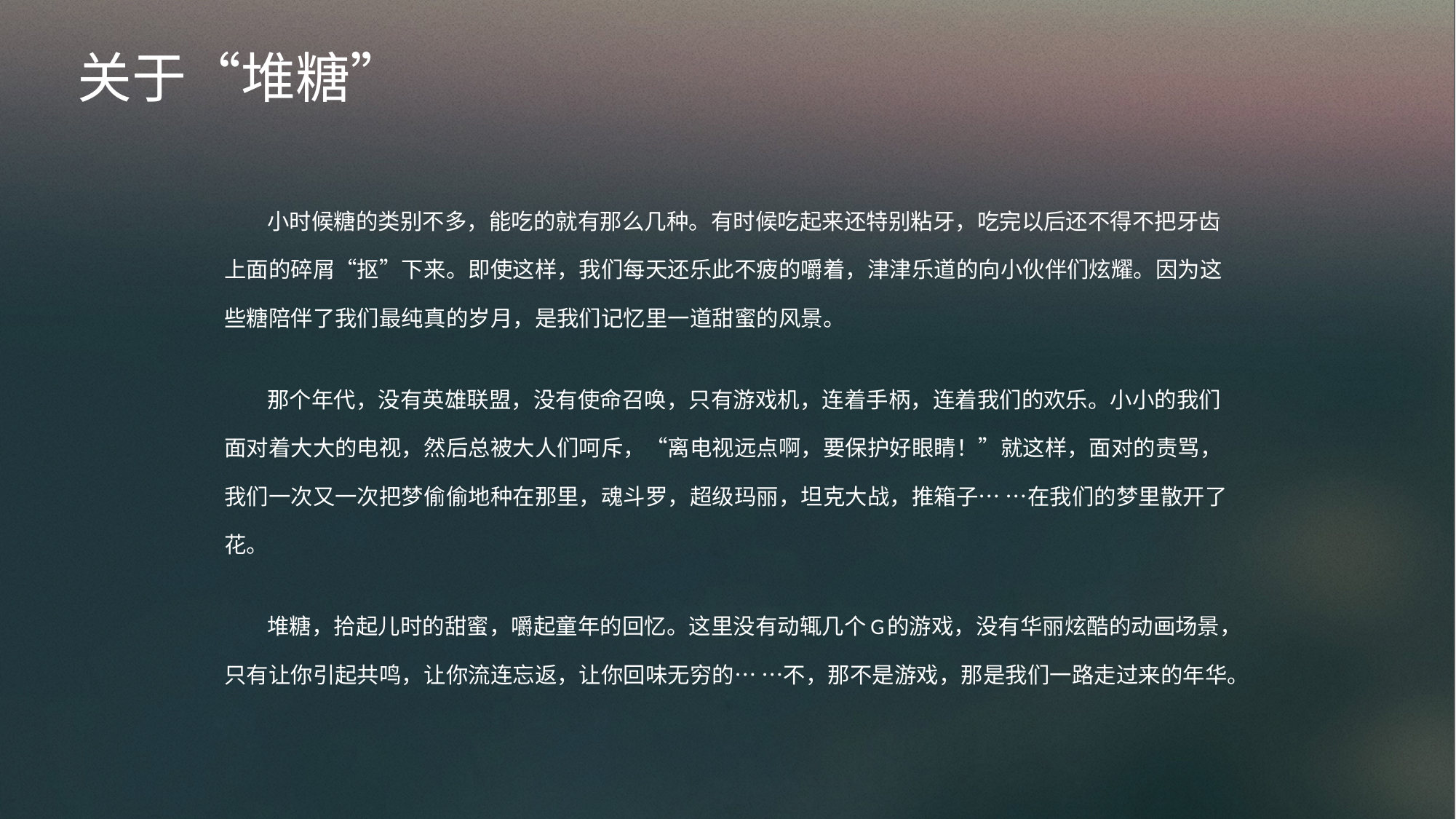

# 关于“堆糖”
        小时候糖的类别不多，能吃的就有那么几种。有时候吃起来还特别粘牙，吃完以后还不得不把牙齿上面的碎屑“抠”下来。即使这样，我们每天还乐此不疲的嚼着，津津乐道的向小伙伴们炫耀。因为这些糖陪伴了我们最纯真的岁月，是我们记忆里一道甜蜜的风景。

        那个年代，没有英雄联盟，没有使命召唤，只有游戏机，连着手柄，连着我们的欢乐。小小的我们面对着大大的电视，然后总被大人们呵斥，“离电视远点啊，要保护好眼睛！”就这样，面对的责骂，我们一次又一次把梦偷偷地种在那里，魂斗罗，超级玛丽，坦克大战，推箱子… …在我们的梦里散开了花。

        堆糖，拾起儿时的甜蜜，嚼起童年的回忆。这里没有动辄几个G的游戏，没有华丽炫酷的动画场景，只有让你引起共鸣，让你流连忘返，让你回味无穷的… …不，那不是游戏，那是我们一路走过来的年华。